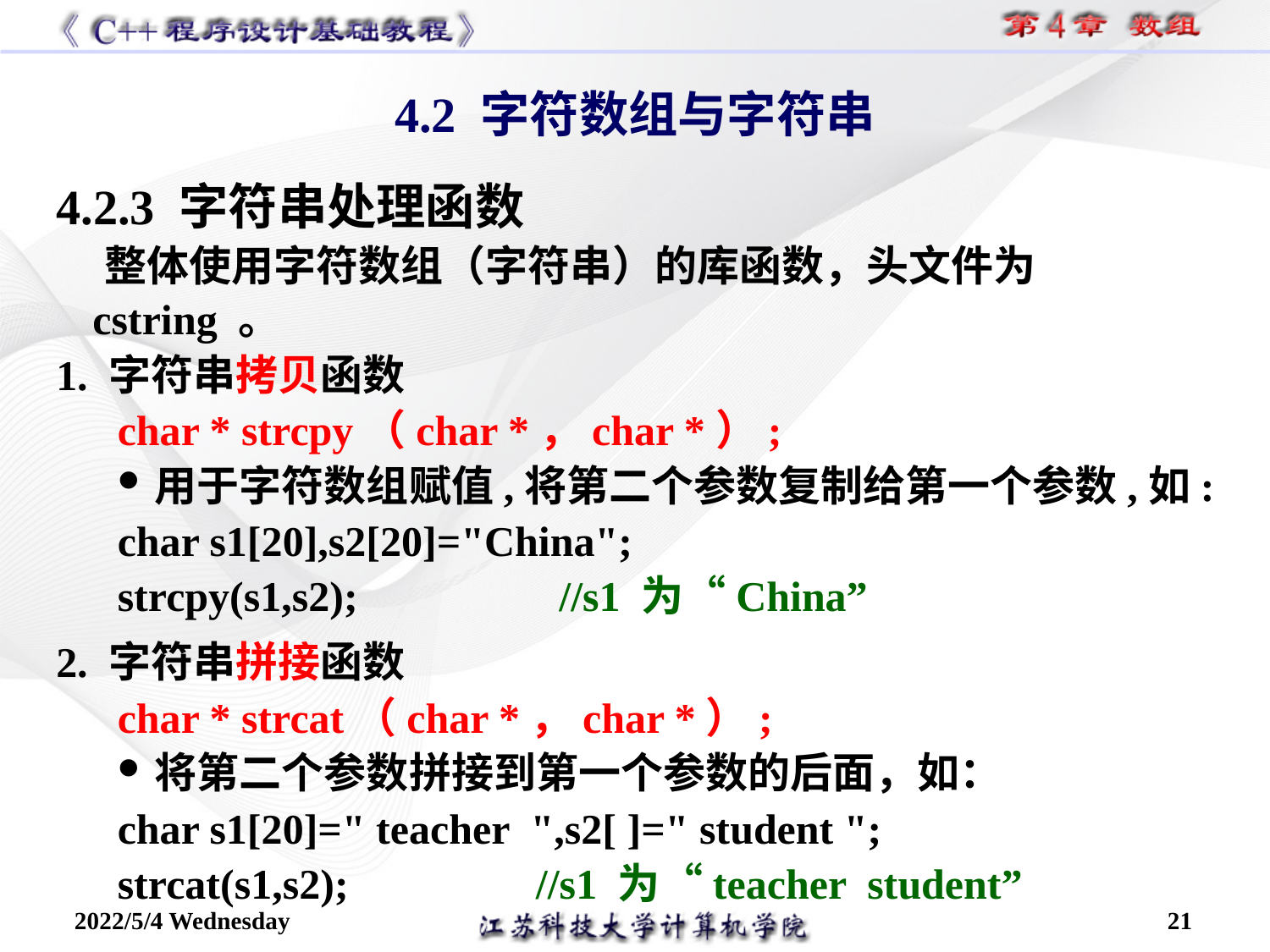

4.2 字符数组与字符串
4.2.3 字符串处理函数
    整体使用字符数组（字符串）的库函数，头文件为cstring 。
1. 字符串拷贝函数
char * strcpy（char *，char *）;
用于字符数组赋值,将第二个参数复制给第一个参数,如:
char s1[20],s2[20]="China";
strcpy(s1,s2);                   //s1 为“China”
2. 字符串拼接函数
char * strcat（char *，char *）;
将第二个参数拼接到第一个参数的后面，如：
char s1[20]=" teacher  ",s2[ ]=" student ";
strcat(s1,s2); 		//s1 为“teacher  student”